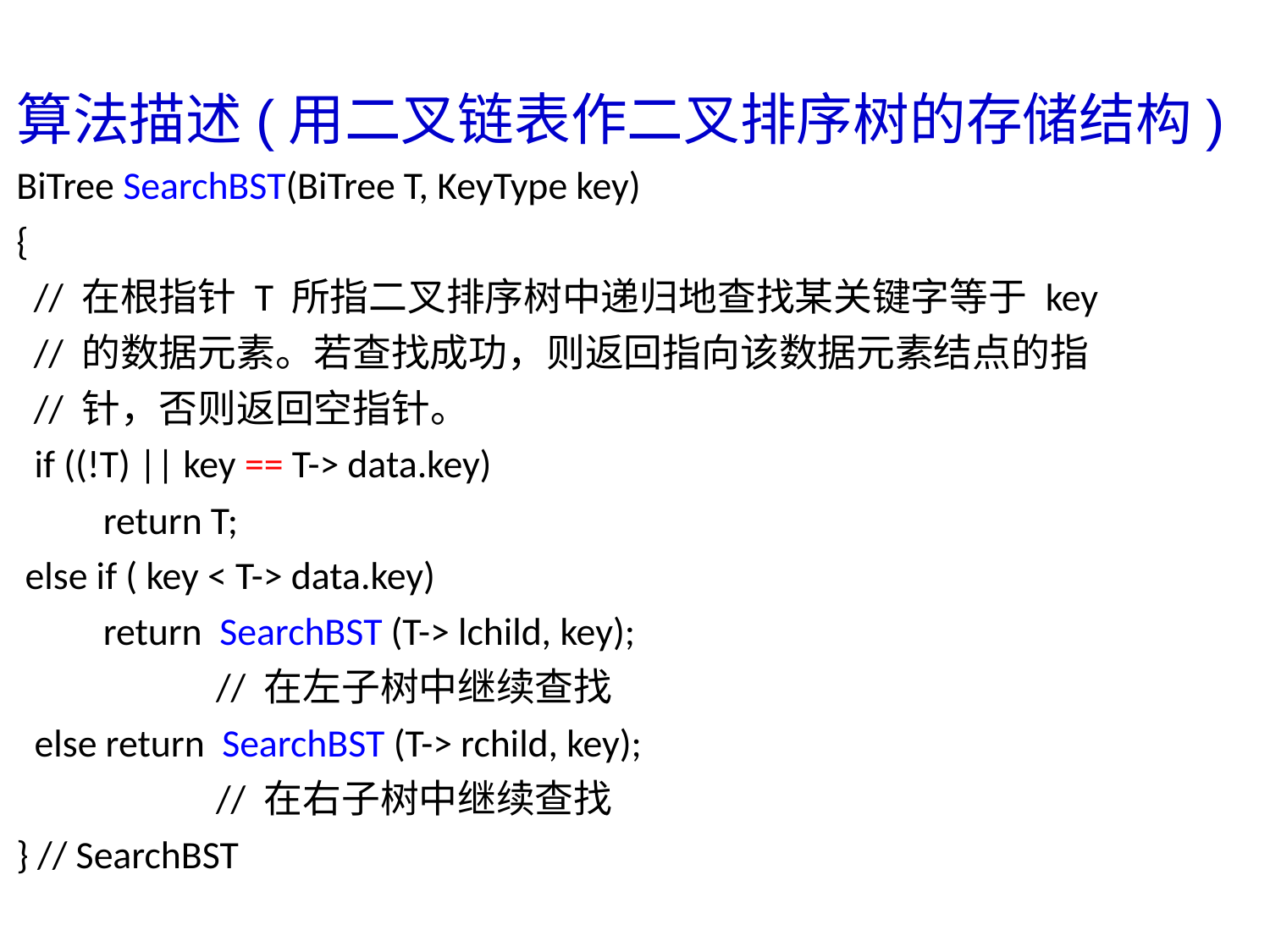

算法描述(用二叉链表作二叉排序树的存储结构)
BiTree SearchBST(BiTree T, KeyType key)
{
  // 在根指针 T 所指二叉排序树中递归地查找某关键字等于 key
  // 的数据元素。若查找成功，则返回指向该数据元素结点的指
  // 针，否则返回空指针。
 if ((!T) || key == T-> data.key)
          return T;
 else if ( key < T-> data.key)
          return  SearchBST (T-> lchild, key);
                       // 在左子树中继续查找
 else return  SearchBST (T-> rchild, key);
                       // 在右子树中继续查找
} // SearchBST